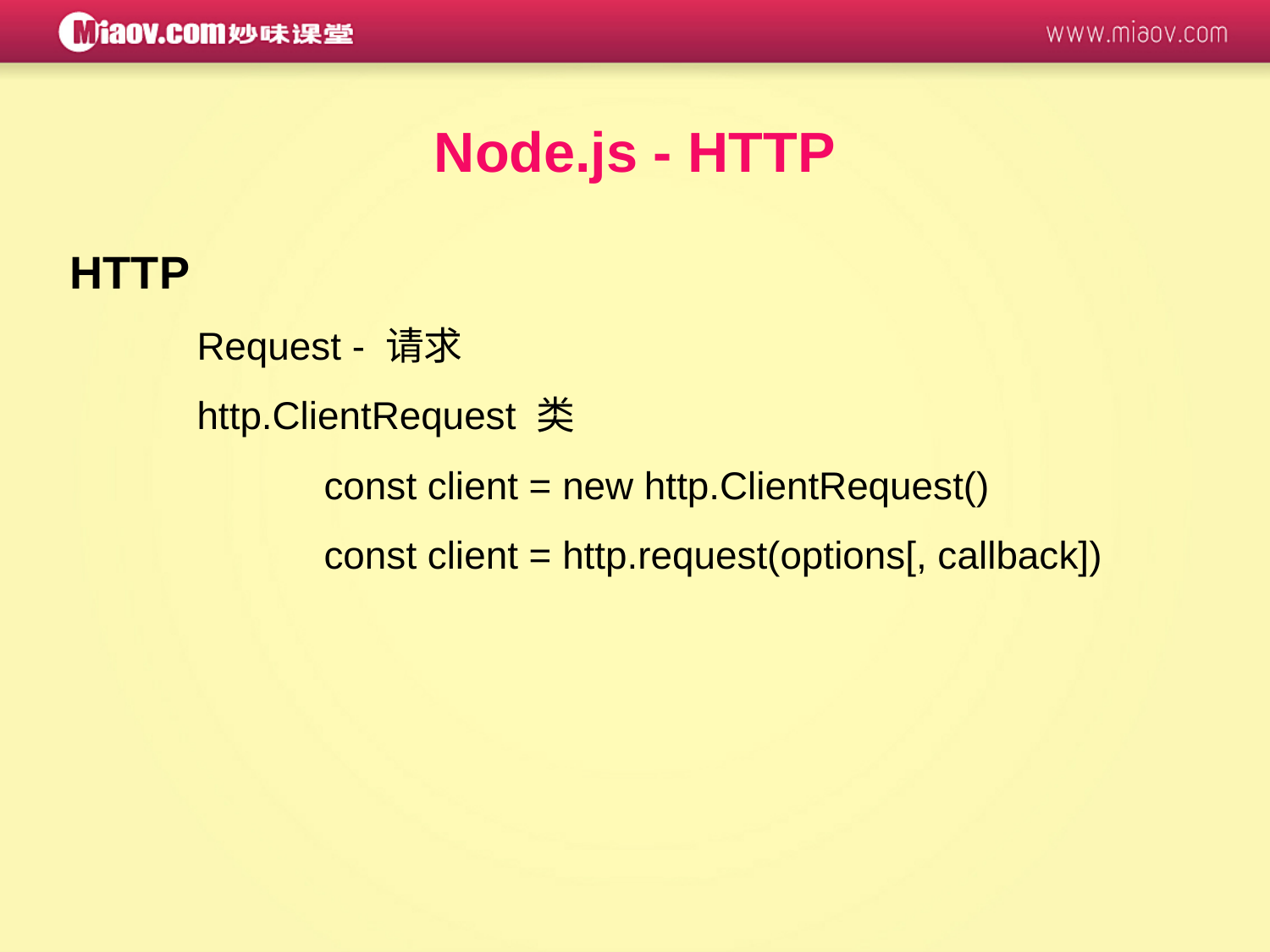

Node.js - HTTP
HTTP
	Request - 请求
	http.ClientRequest 类
		const client = new http.ClientRequest()
		const client = http.request(options[, callback])